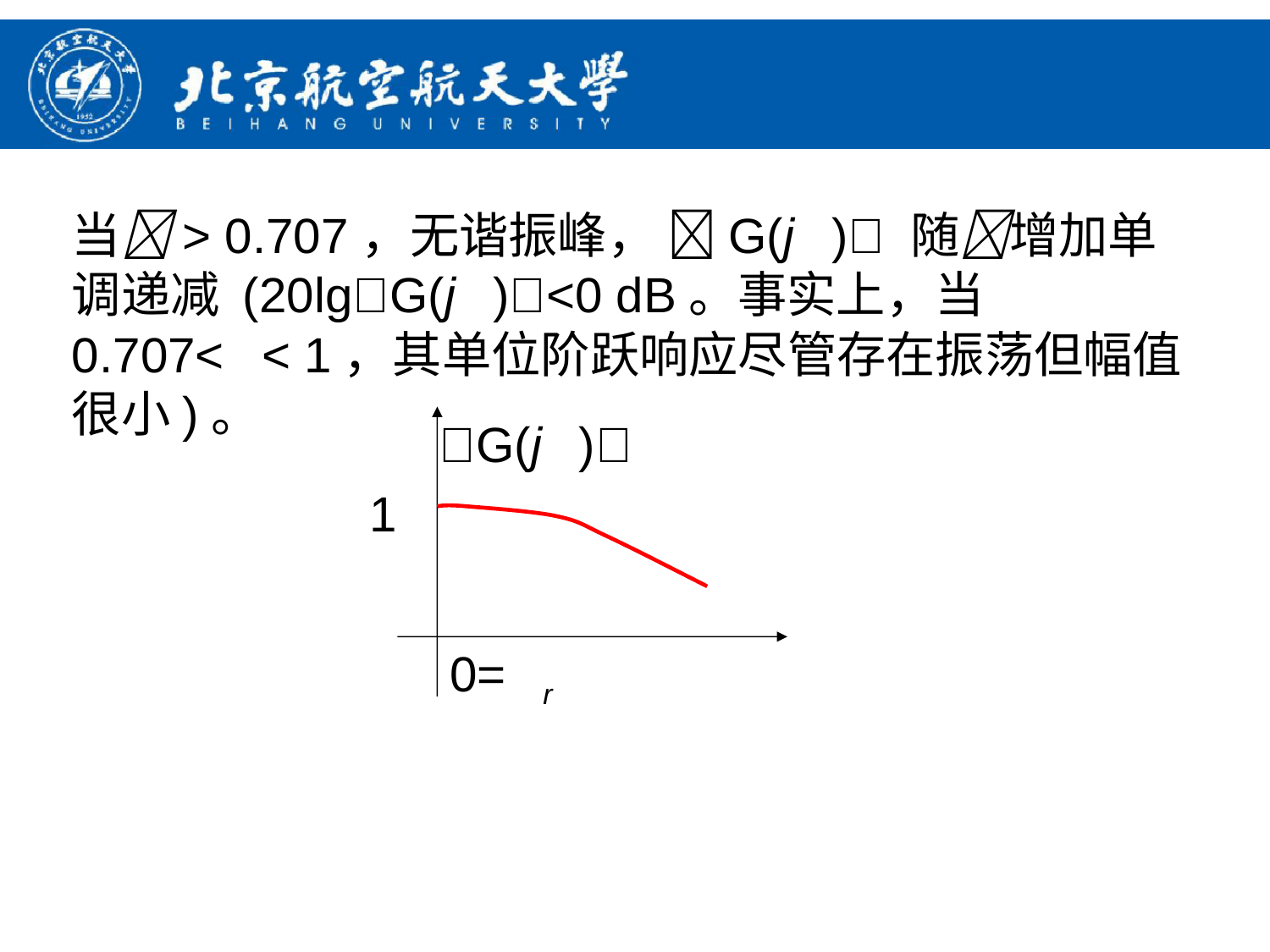

当ζ> 0.707，无谐振峰， |G(jω)| 随ω增加单调递减 (20lg|G(jω)|<0 dB。事实上，当 0.707<ζ< 1，其单位阶跃响应尽管存在振荡但幅值很小)。

|G(jω)|
1

0=ωr

ω